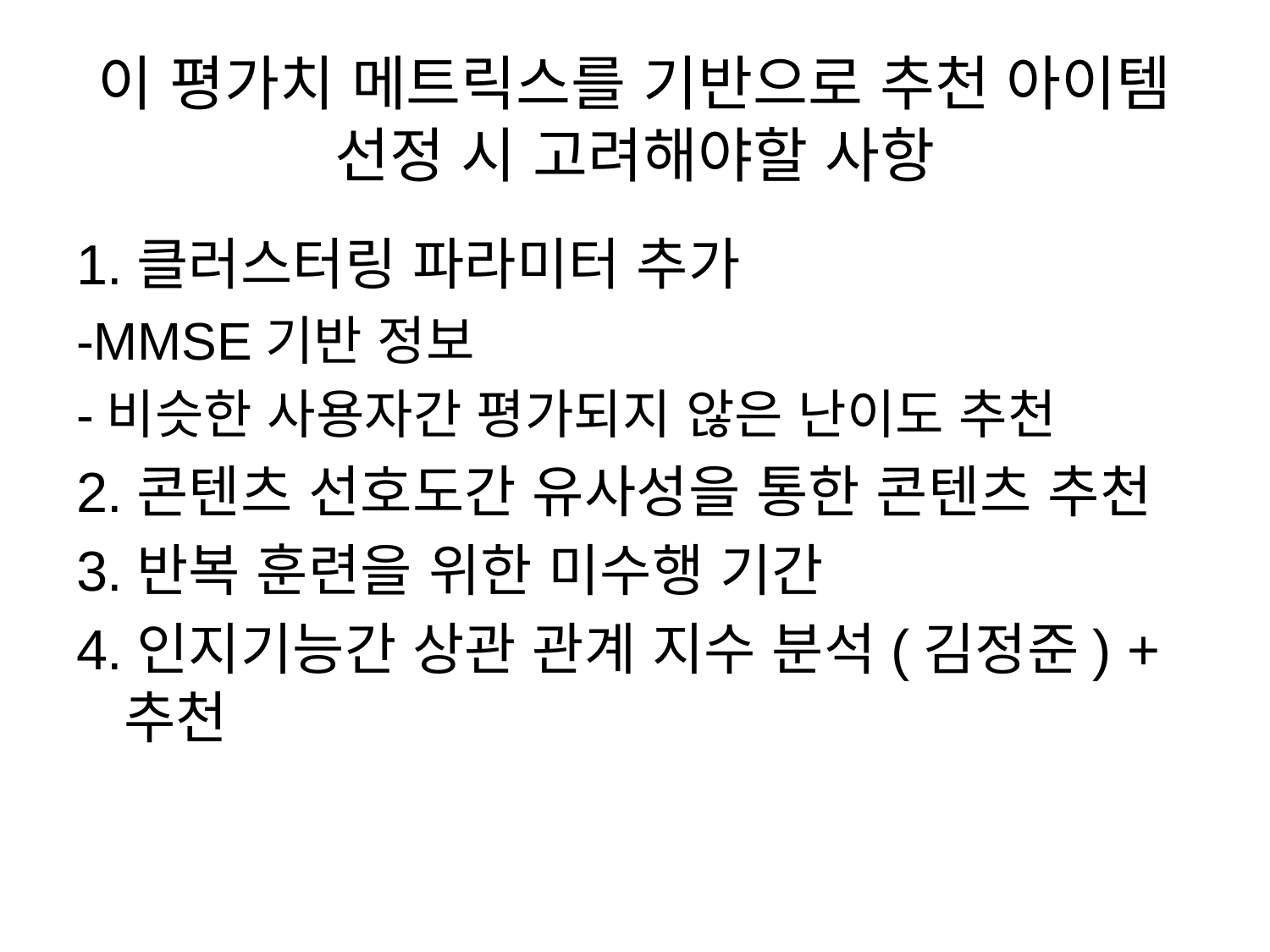

# 이 평가치 메트릭스를 기반으로 추천 아이템 선정 시 고려해야할 사항
1.클러스터링 파라미터 추가
-MMSE기반 정보
-비슷한 사용자간 평가되지 않은 난이도 추천
2.콘텐츠 선호도간 유사성을 통한 콘텐츠 추천
3.반복 훈련을 위한 미수행 기간
4.인지기능간 상관 관계 지수 분석(김정준) + 추천